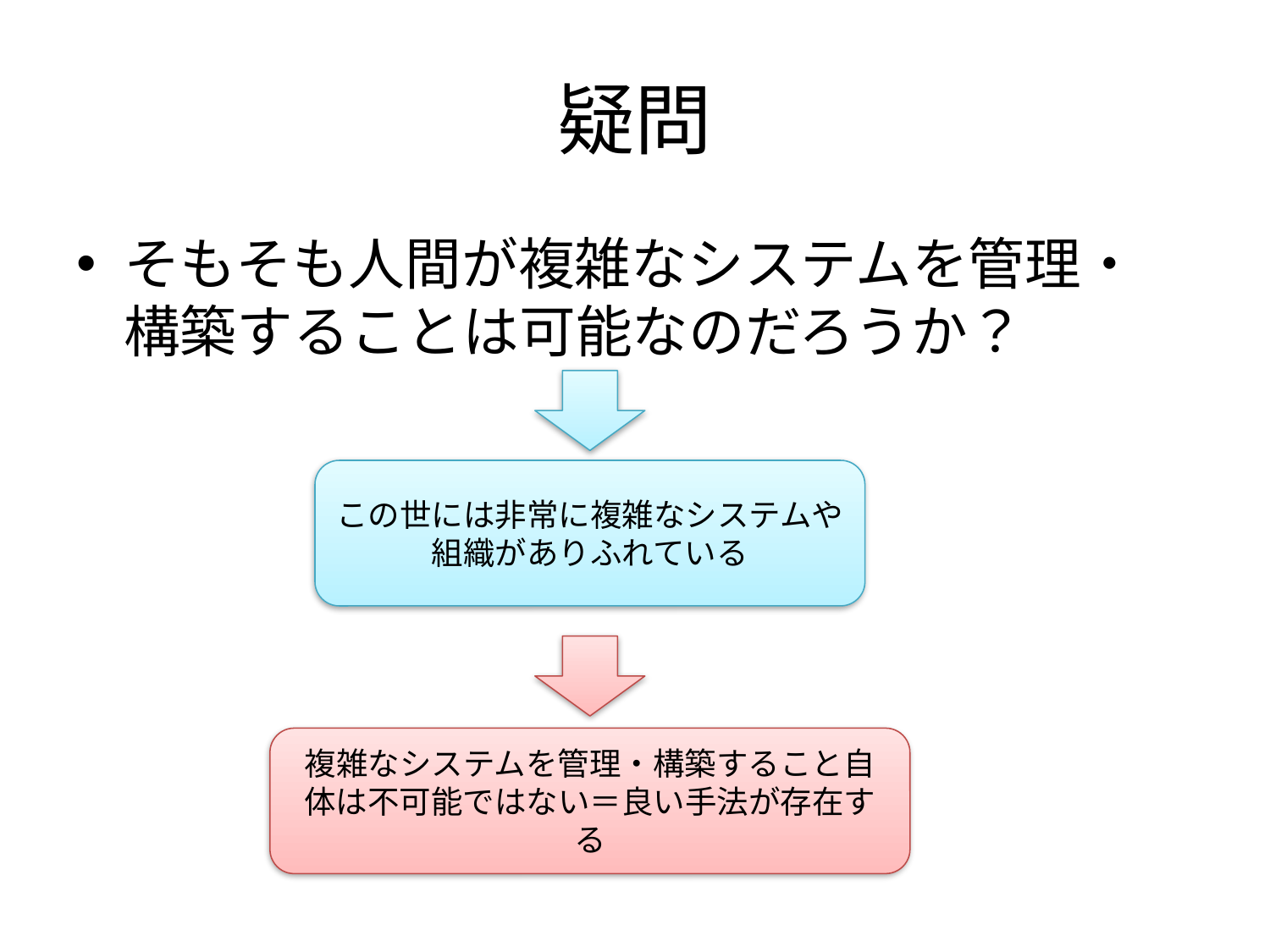

# 疑問
そもそも人間が複雑なシステムを管理・構築することは可能なのだろうか？

この世には非常に複雑なシステムや
組織がありふれている

複雑なシステムを管理・構築すること自体は不可能ではない＝良い手法が存在する